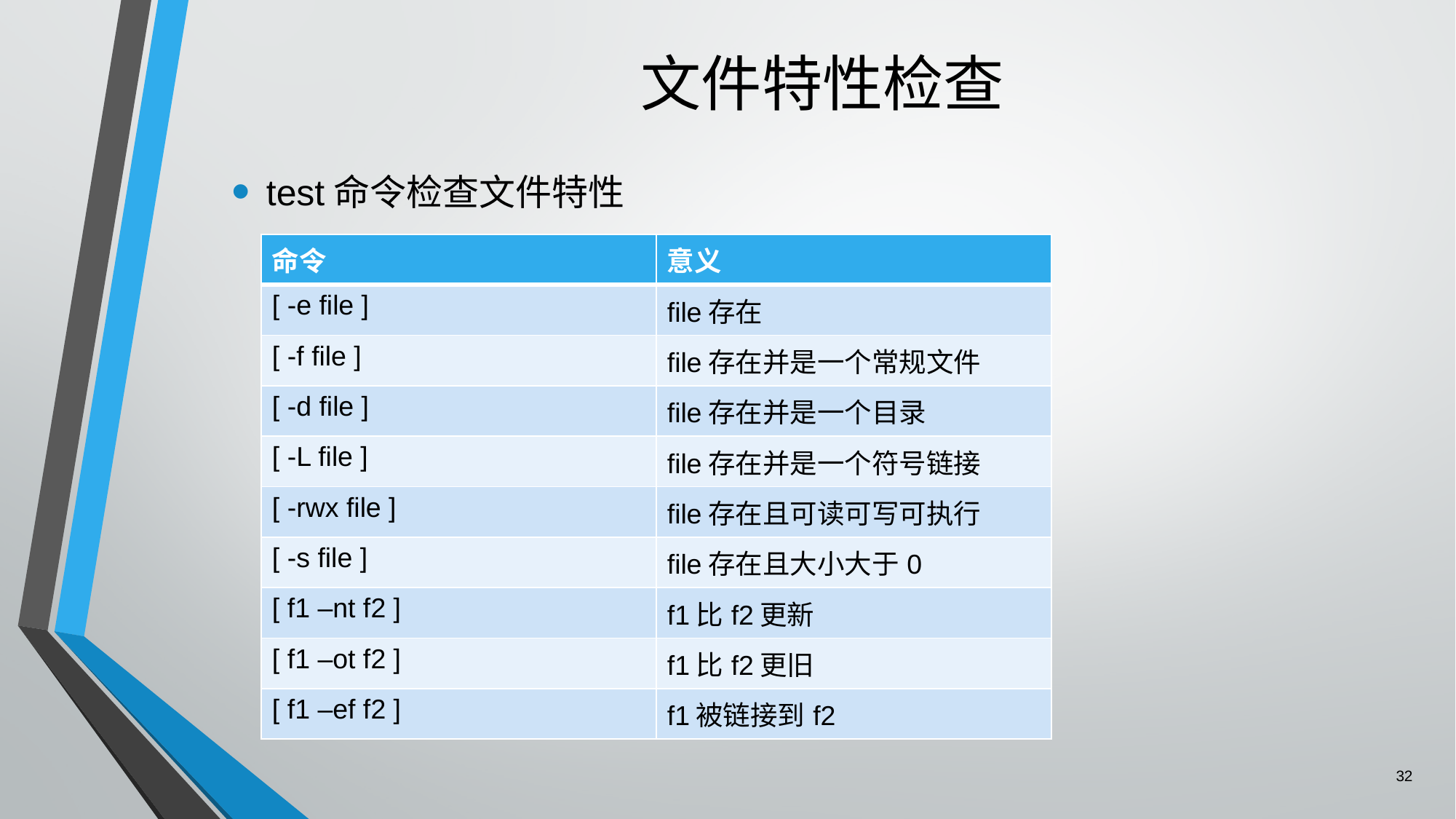

# 文件特性检查
test命令检查文件特性
| 命令 | 意义 |
| --- | --- |
| [ -e file ] | file存在 |
| [ -f file ] | file存在并是一个常规文件 |
| [ -d file ] | file存在并是一个目录 |
| [ -L file ] | file存在并是一个符号链接 |
| [ -rwx file ] | file存在且可读可写可执行 |
| [ -s file ] | file存在且大小大于0 |
| [ f1 –nt f2 ] | f1比f2更新 |
| [ f1 –ot f2 ] | f1比f2更旧 |
| [ f1 –ef f2 ] | f1被链接到f2 |
32